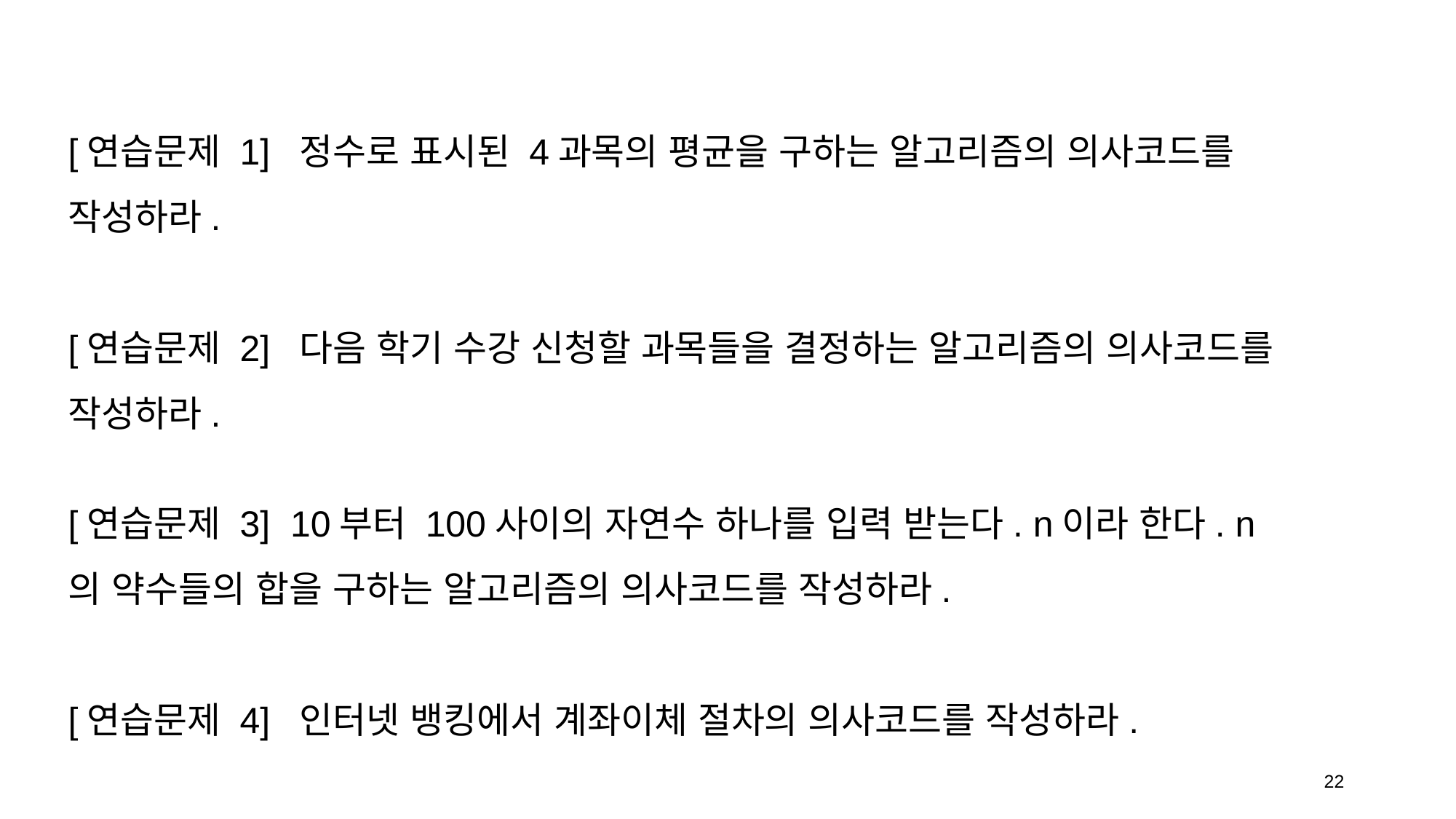

[연습문제 1]  정수로 표시된 4과목의 평균을 구하는 알고리즘의 의사코드를 작성하라.

[연습문제 2]  다음 학기 수강 신청할 과목들을 결정하는 알고리즘의 의사코드를 작성하라.
[연습문제 3]  10부터 100사이의 자연수 하나를 입력 받는다. n이라 한다. n의 약수들의 합을 구하는 알고리즘의 의사코드를 작성하라.

[연습문제 4]  인터넷 뱅킹에서 계좌이체 절차의 의사코드를 작성하라.
22